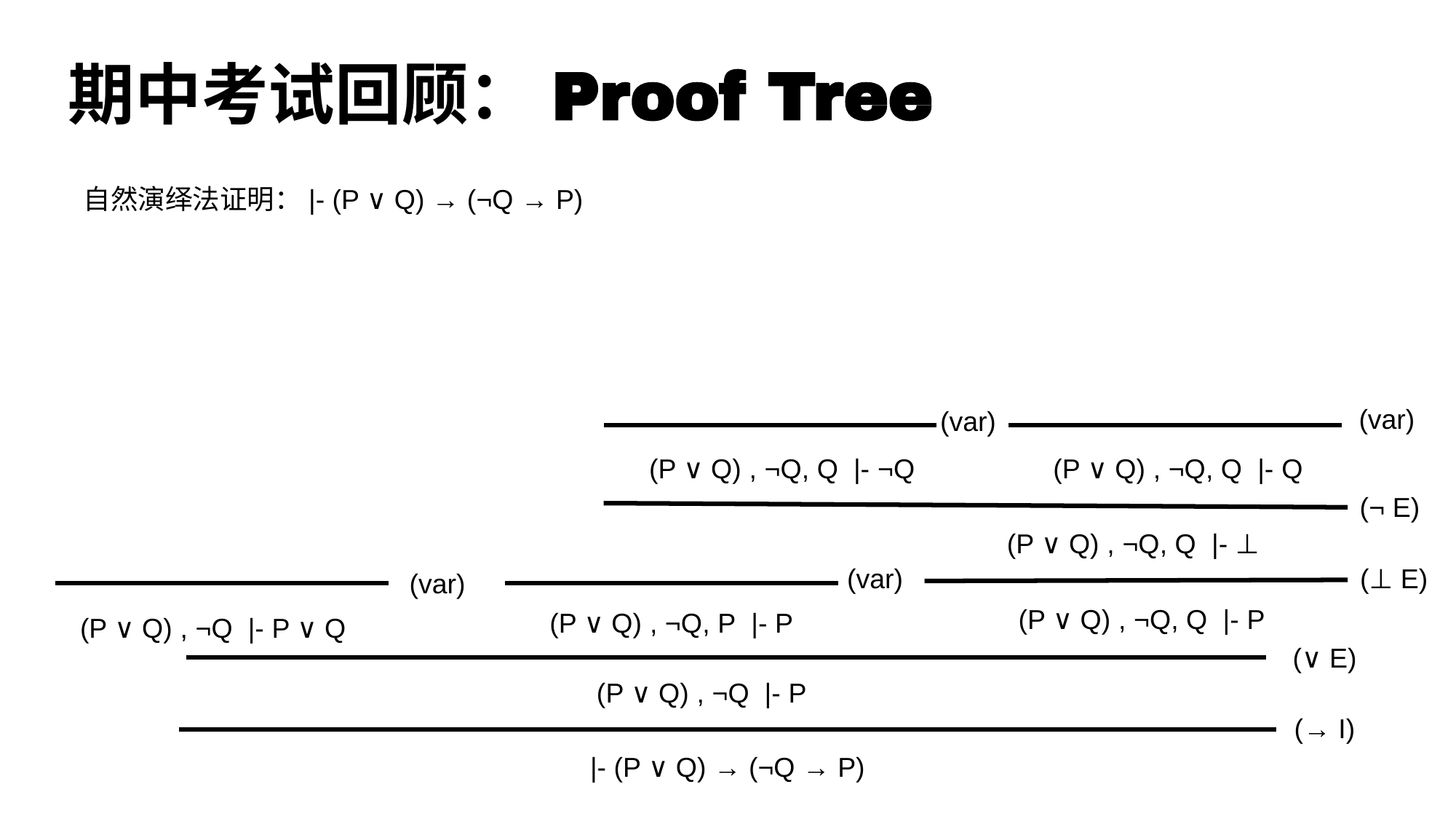

# 期中考试回顾：Proof Tree
自然演绎法证明：|- (P ∨ Q) → (¬Q → P)
(var)
(var)
(P ∨ Q) , ¬Q, Q  |- ¬Q
(P ∨ Q) , ¬Q, Q  |- Q
(¬ E)
(P ∨ Q) , ¬Q, Q  |- ⊥
(⊥ E)
(var)
(var)
(P ∨ Q) , ¬Q, Q  |- P
(P ∨ Q) , ¬Q, P  |- P
(P ∨ Q) , ¬Q  |- P ∨ Q
(∨ E)
(P ∨ Q) , ¬Q  |- P
(→ I)
|- (P ∨ Q) → (¬Q → P)